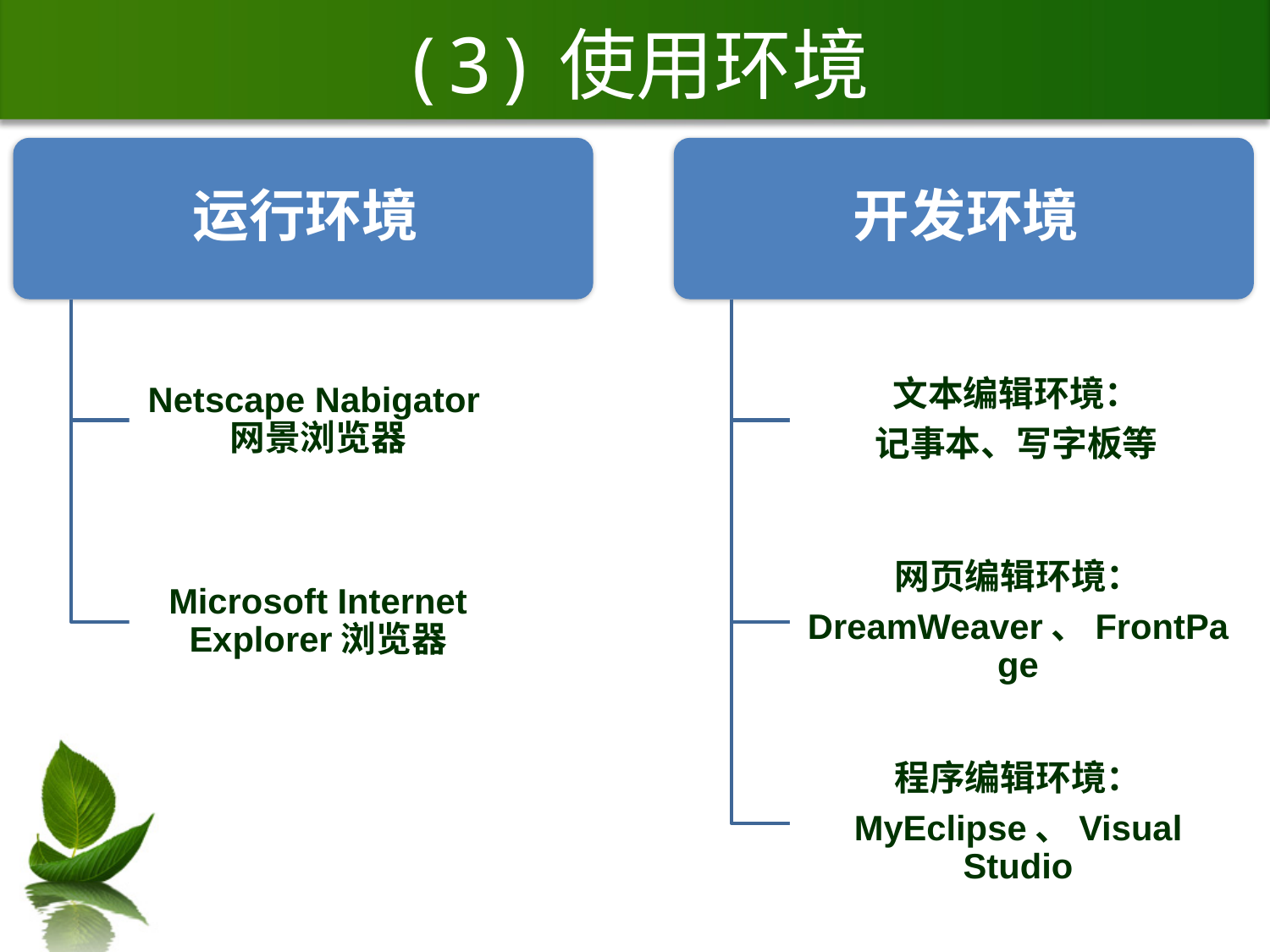

# (3)使用环境
运行环境
Netscape Nabigator网景浏览器
Microsoft Internet Explorer浏览器
开发环境
文本编辑环境：
记事本、写字板等
网页编辑环境：
DreamWeaver、FrontPage
程序编辑环境：
MyEclipse、Visual Studio